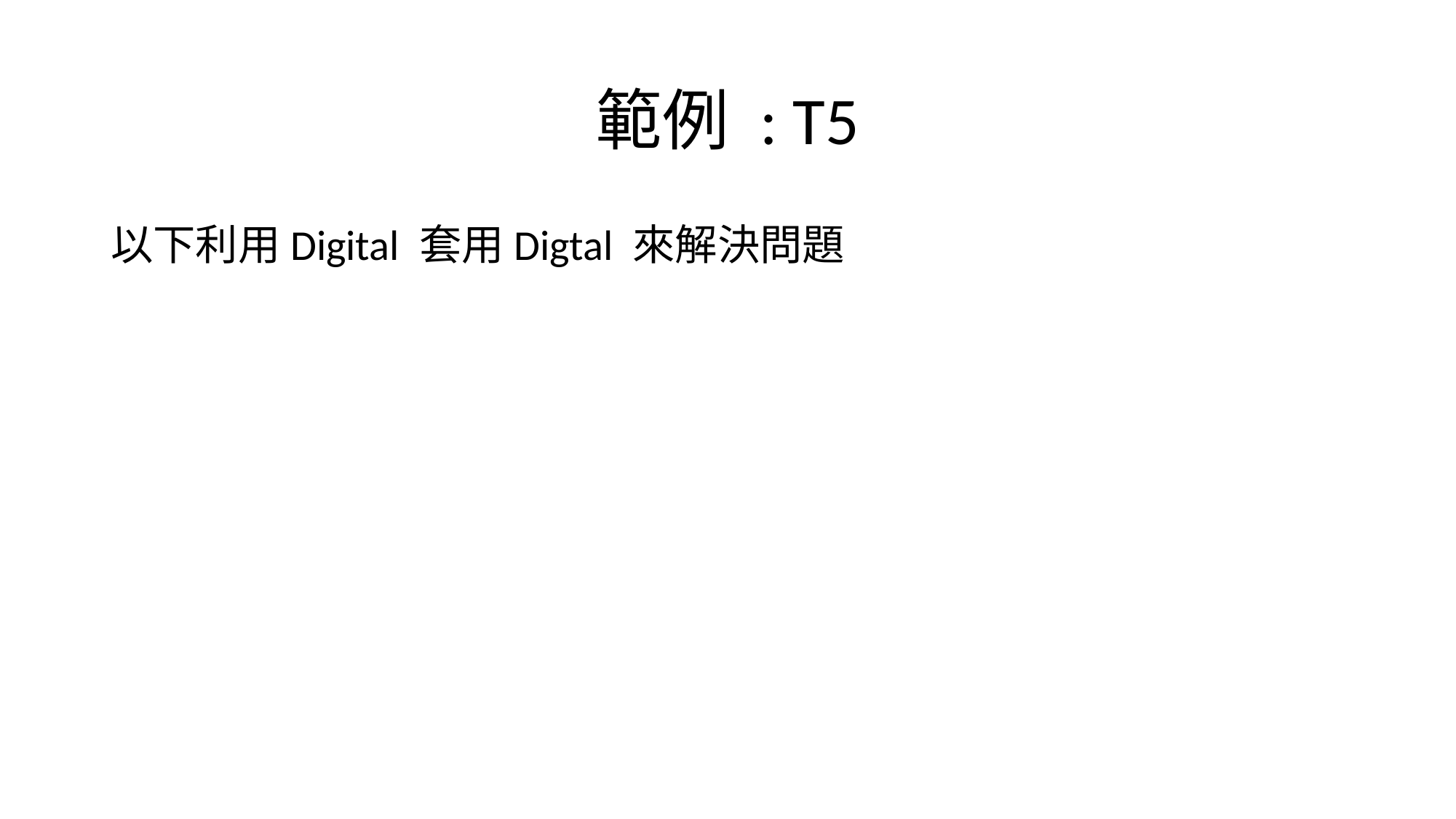

# 範例 : T5
以下利用Digital 套用Digtal 來解決問題